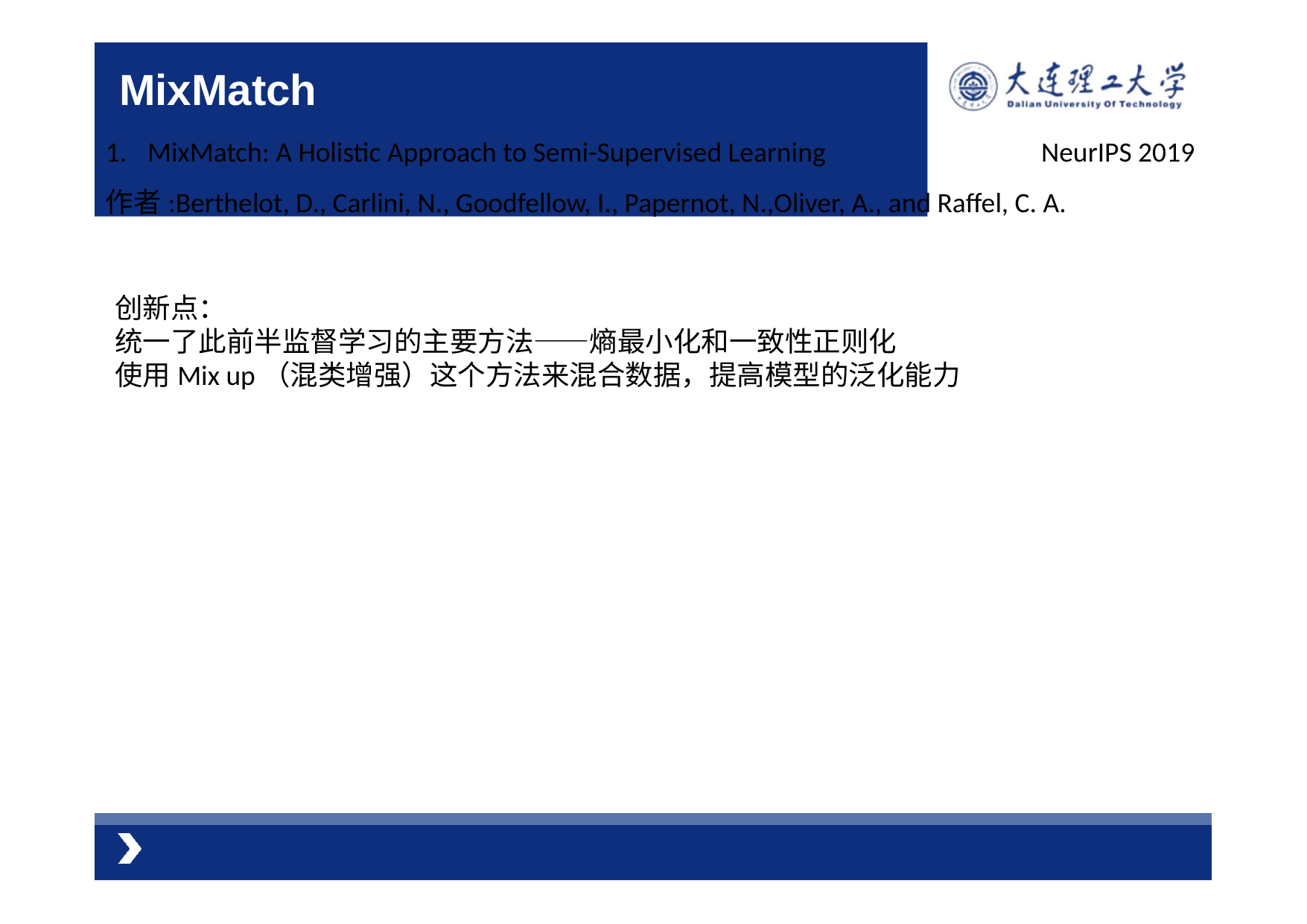

# MixMatch
MixMatch: A Holistic Approach to Semi-Supervised Learning		NeurIPS 2019
作者:Berthelot, D., Carlini, N., Goodfellow, I., Papernot, N.,Oliver, A., and Raffel, C. A.
创新点：
统一了此前半监督学习的主要方法——熵最小化和一致性正则化
使用Mix up（混类增强）这个方法来混合数据，提高模型的泛化能力